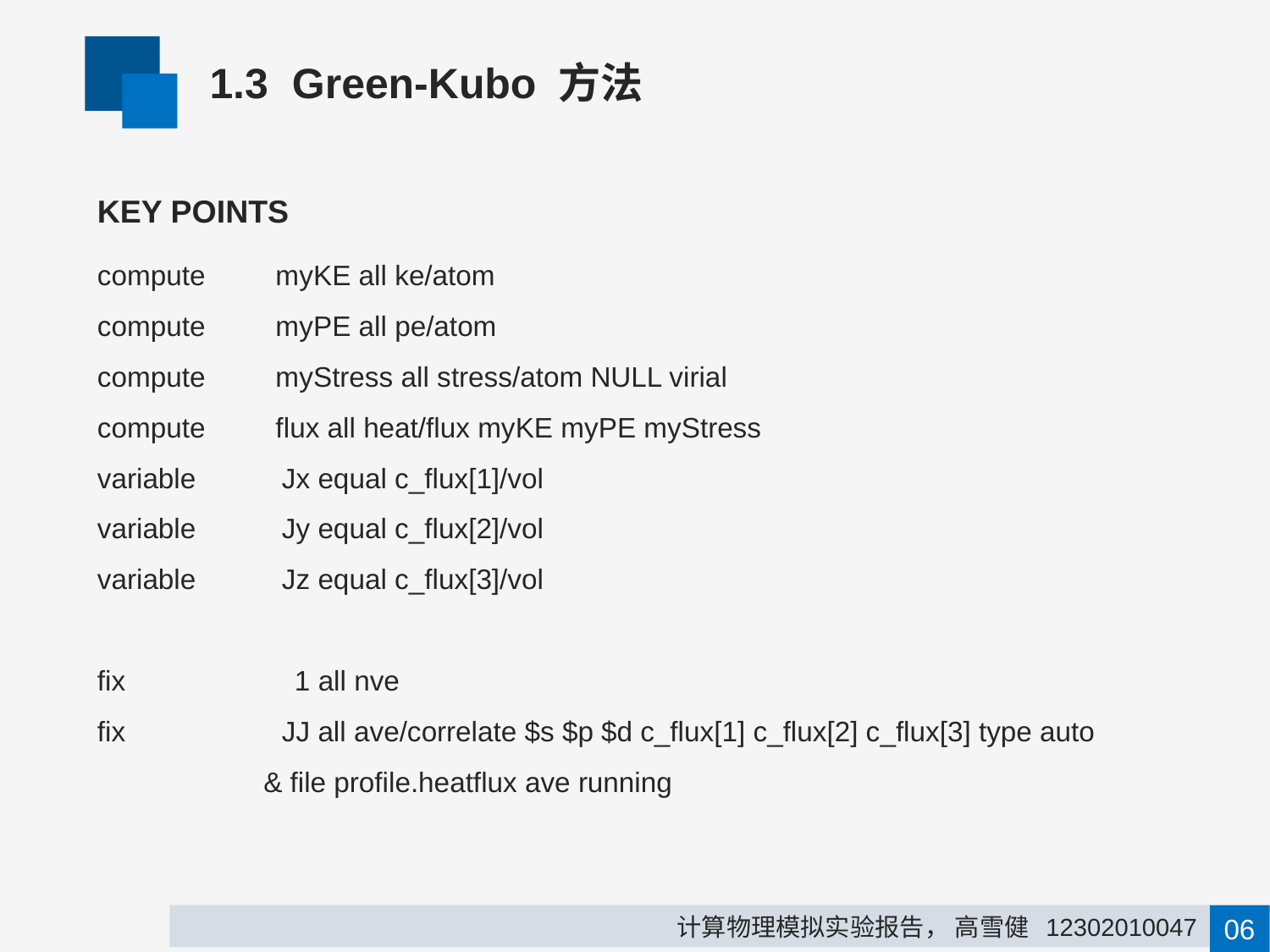

1.3  Green-Kubo 方法
KEY POINTS
compute         myKE all ke/atom
compute         myPE all pe/atom
compute         myStress all stress/atom NULL virial
compute         flux all heat/flux myKE myPE myStress
variable           Jx equal c_flux[1]/vol
variable           Jy equal c_flux[2]/vol
variable           Jz equal c_flux[3]/vol

fix	         1 all nve
fix                    JJ all ave/correlate $s $p $d c_flux[1] c_flux[2] c_flux[3] type auto
 	     & file profile.heatflux ave running

计算物理模拟实验报告， 高雪健  12302010047
06